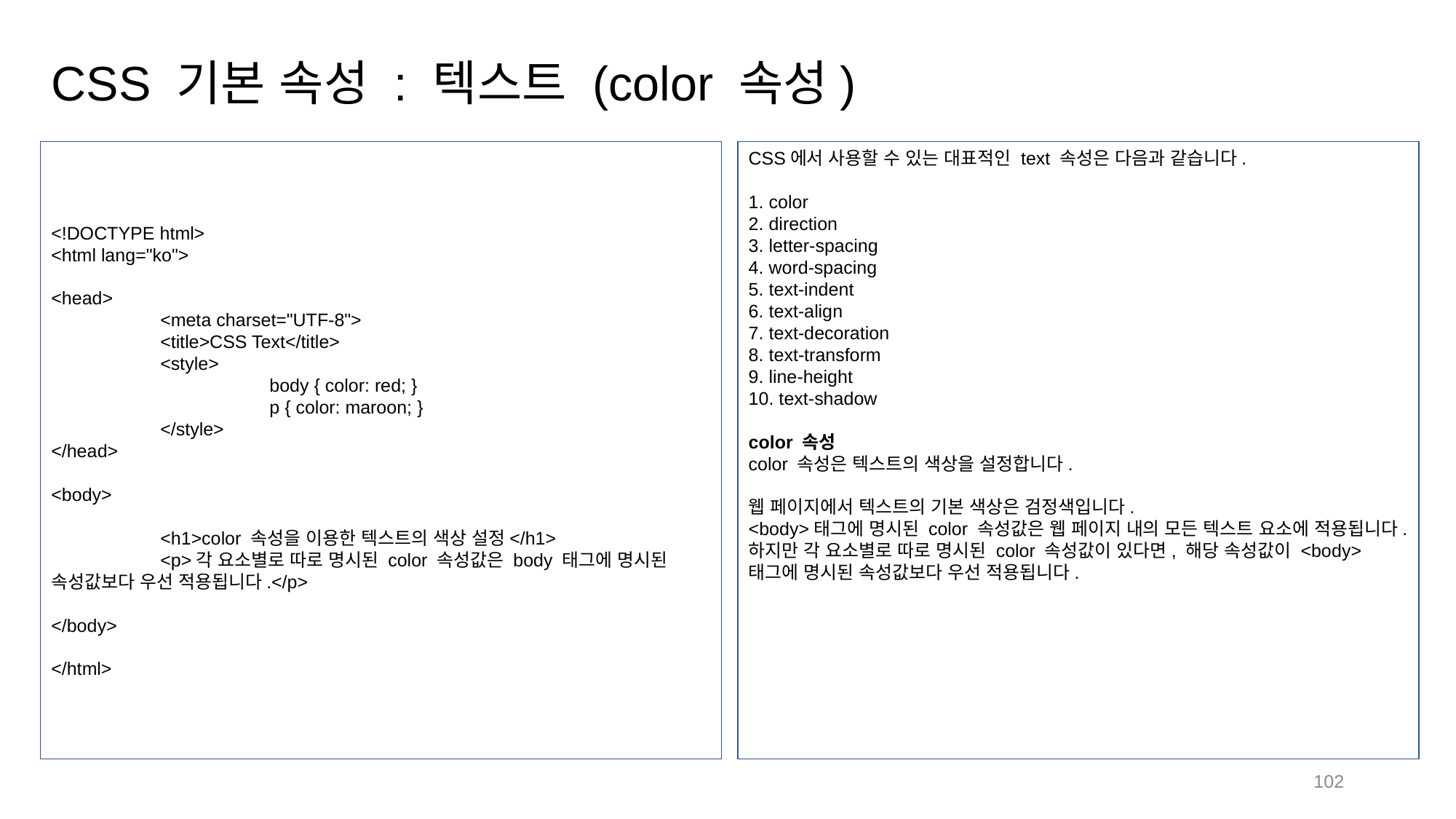

# CSS 기본 속성 : 텍스트 (color 속성)
<!DOCTYPE html>
<html lang="ko">

<head>
	<meta charset="UTF-8">
	<title>CSS Text</title>
	<style>
		body { color: red; }
		p { color: maroon; }
	</style>
</head>

<body>

	<h1>color 속성을 이용한 텍스트의 색상 설정</h1>
	<p>각 요소별로 따로 명시된 color 속성값은 body 태그에 명시된 속성값보다 우선 적용됩니다.</p>

</body>

</html>
CSS에서 사용할 수 있는 대표적인 text 속성은 다음과 같습니다.

1. color
2. direction
3. letter-spacing
4. word-spacing
5. text-indent
6. text-align
7. text-decoration
8. text-transform
9. line-height
10. text-shadow

color 속성
color 속성은 텍스트의 색상을 설정합니다.

웹 페이지에서 텍스트의 기본 색상은 검정색입니다.
<body>태그에 명시된 color 속성값은 웹 페이지 내의 모든 텍스트 요소에 적용됩니다.
하지만 각 요소별로 따로 명시된 color 속성값이 있다면, 해당 속성값이 <body>태그에 명시된 속성값보다 우선 적용됩니다.

102